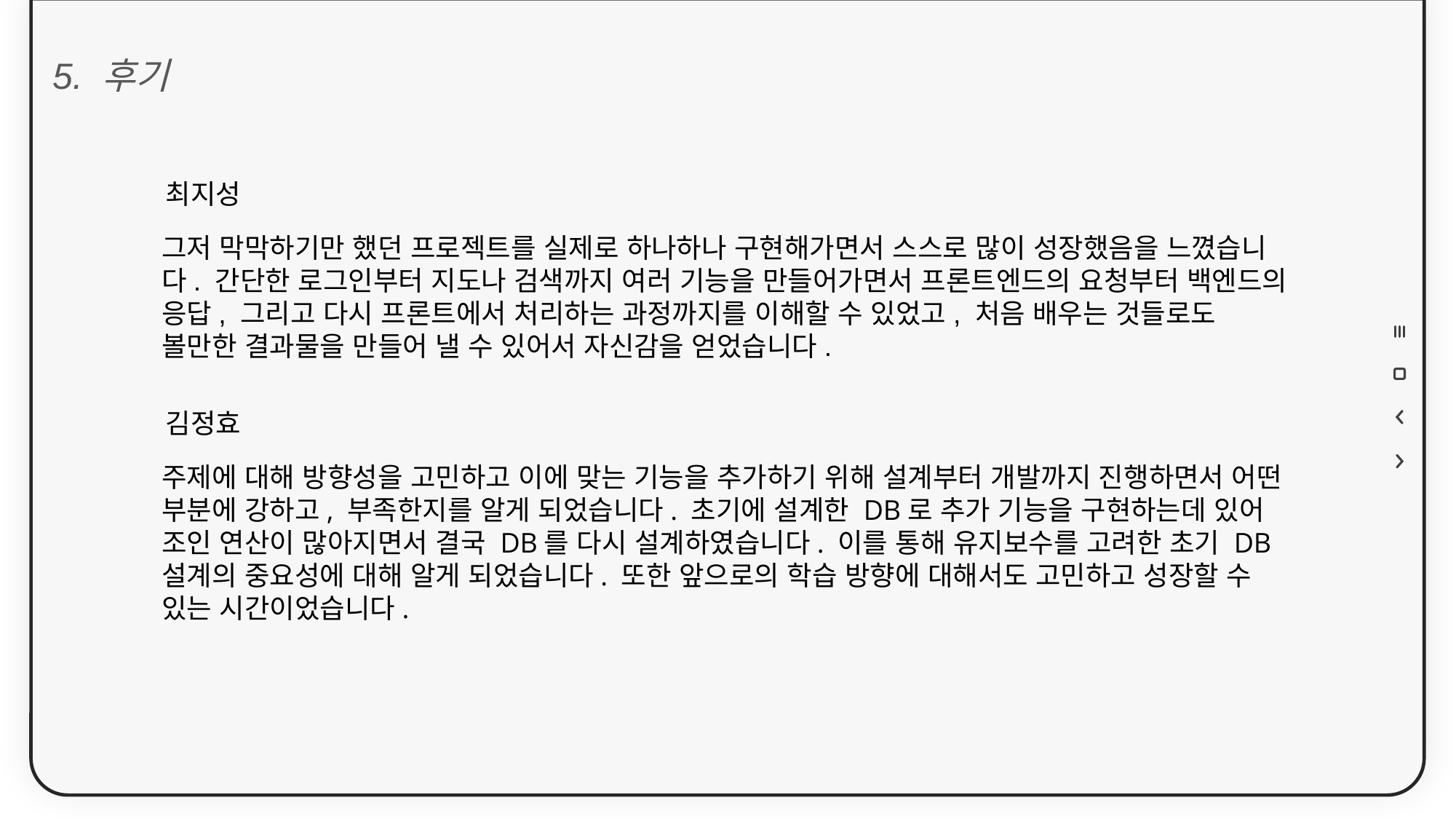

5. 후기

최지성
그저 막막하기만 했던 프로젝트를 실제로 하나하나 구현해가면서 스스로 많이 성장했음을 느꼈습니다. 간단한 로그인부터 지도나 검색까지 여러 기능을 만들어가면서 프론트엔드의 요청부터 백엔드의 응답, 그리고 다시 프론트에서 처리하는 과정까지를 이해할 수 있었고, 처음 배우는 것들로도 볼만한 결과물을 만들어 낼 수 있어서 자신감을 얻었습니다.
김정효
주제에 대해 방향성을 고민하고 이에 맞는 기능을 추가하기 위해 설계부터 개발까지 진행하면서 어떤 부분에 강하고, 부족한지를 알게 되었습니다. 초기에 설계한 DB로 추가 기능을 구현하는데 있어 조인 연산이 많아지면서 결국 DB를 다시 설계하였습니다. 이를 통해 유지보수를 고려한 초기 DB설계의 중요성에 대해 알게 되었습니다. 또한 앞으로의 학습 방향에 대해서도 고민하고 성장할 수 있는 시간이었습니다.